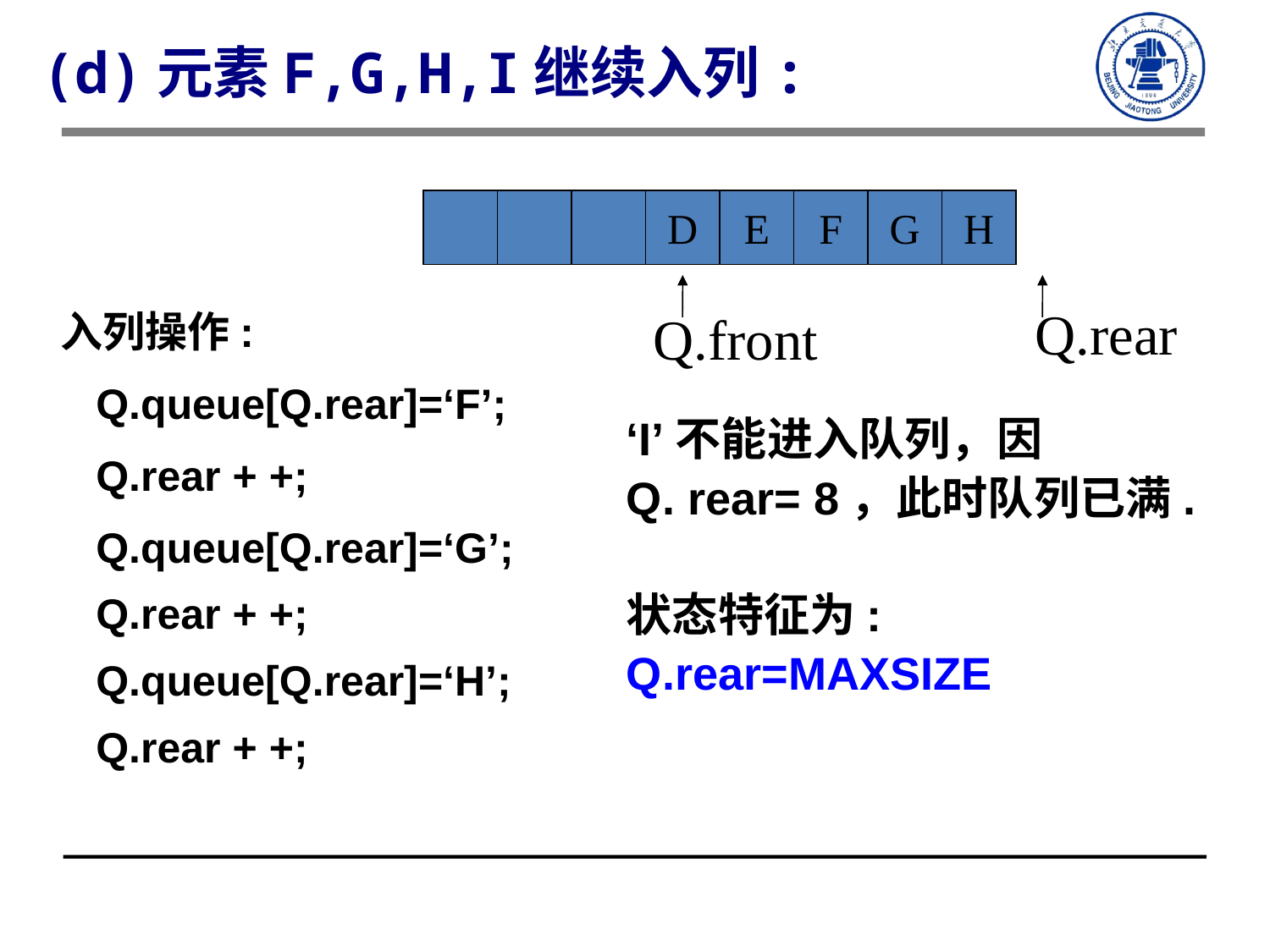

(d)元素F,G,H,I继续入列:

D
E
F
G
H

Q.rear
Q.front
# 入列操作:
   Q.queue[Q.rear]=‘F’;
   Q.rear + +;
   Q.queue[Q.rear]=‘G’;
   Q.rear + +;
   Q.queue[Q.rear]=‘H’;
   Q.rear + +;
‘I’不能进入队列，因
Q. rear= 8，此时队列已满.

状态特征为:
Q.rear=MAXSIZE